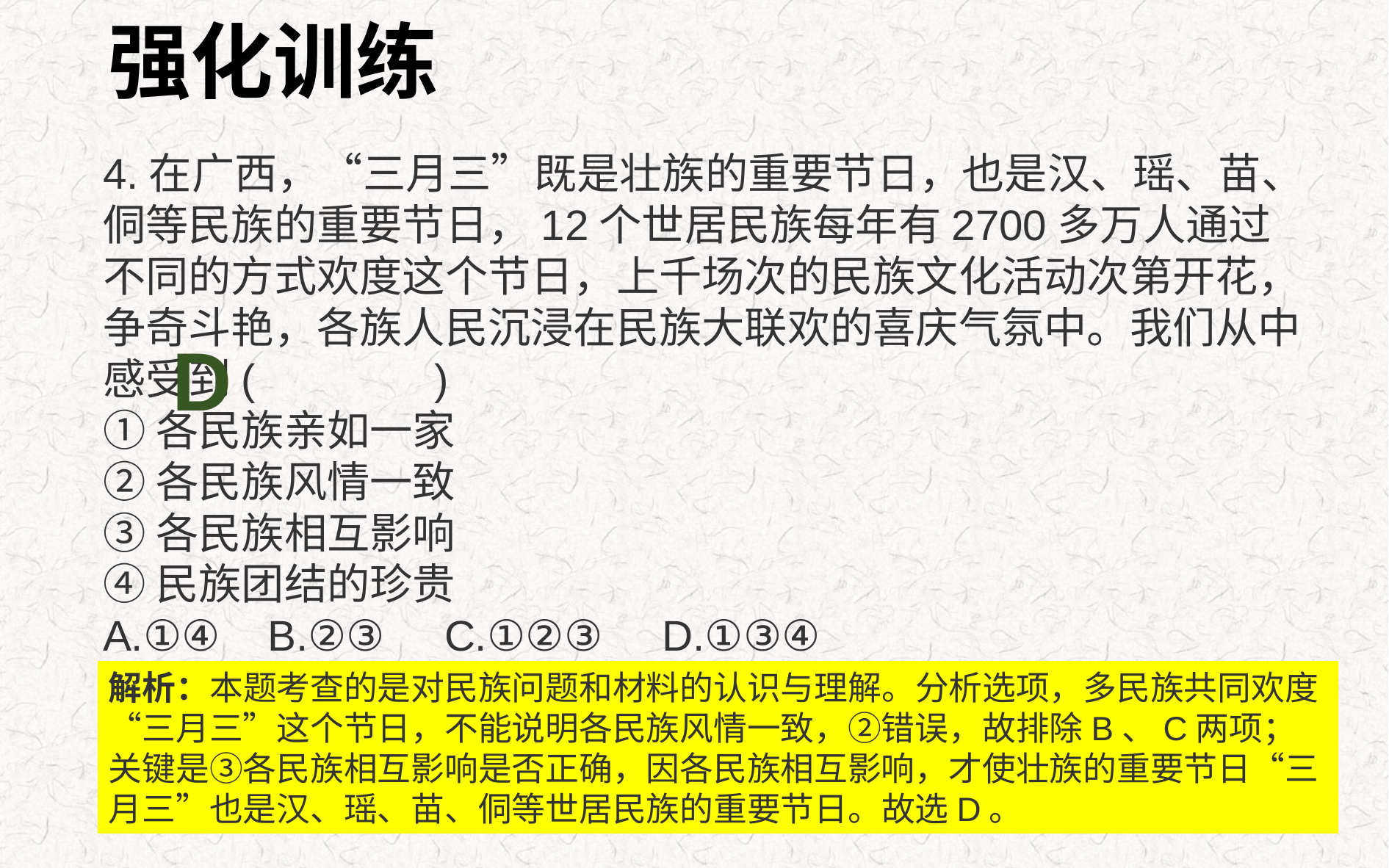

强化训练
4.在广西，“三月三”既是壮族的重要节日，也是汉、瑶、苗、侗等民族的重要节日，12个世居民族每年有2700多万人通过不同的方式欢度这个节日，上千场次的民族文化活动次第开花，争奇斗艳，各族人民沉浸在民族大联欢的喜庆气氛中。我们从中感受到(               )
①各民族亲如一家
②各民族风情一致
③各民族相互影响
④民族团结的珍贵
A.①④    B.②③     C.①②③     D.①③④
D
解析：本题考查的是对民族问题和材料的认识与理解。分析选项，多民族共同欢度“三月三”这个节日，不能说明各民族风情一致，②错误，故排除B、C两项；关键是③各民族相互影响是否正确，因各民族相互影响，才使壮族的重要节日“三月三”也是汉、瑶、苗、侗等世居民族的重要节日。故选D。